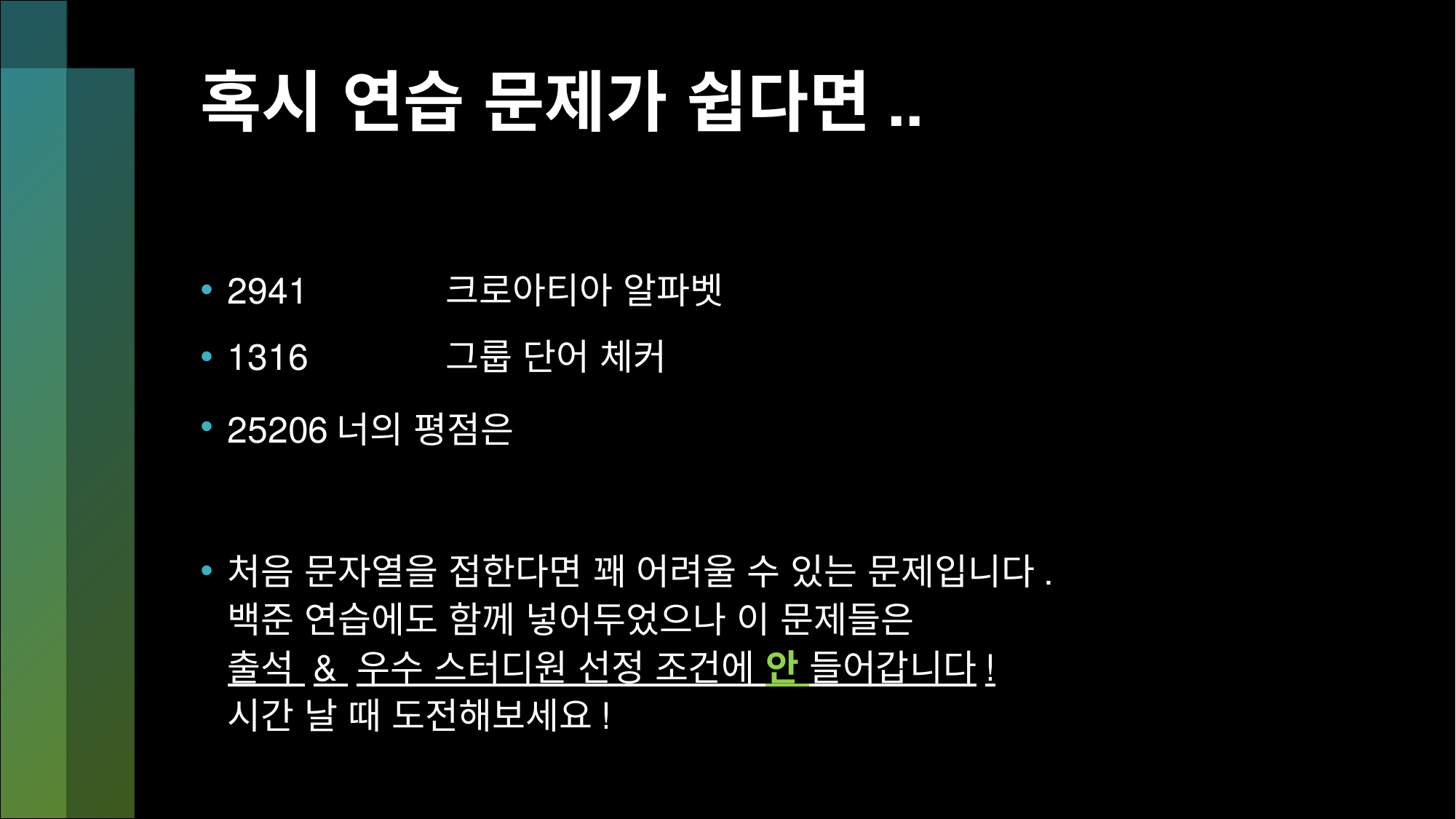

# 혹시 연습 문제가 쉽다면..
2941		크로아티아 알파벳
1316		그룹 단어 체커
25206	너의 평점은

처음 문자열을 접한다면 꽤 어려울 수 있는 문제입니다.
백준 연습에도 함께 넣어두었으나 이 문제들은
출석 & 우수 스터디원 선정 조건에 안 들어갑니다!
시간 날 때 도전해보세요!